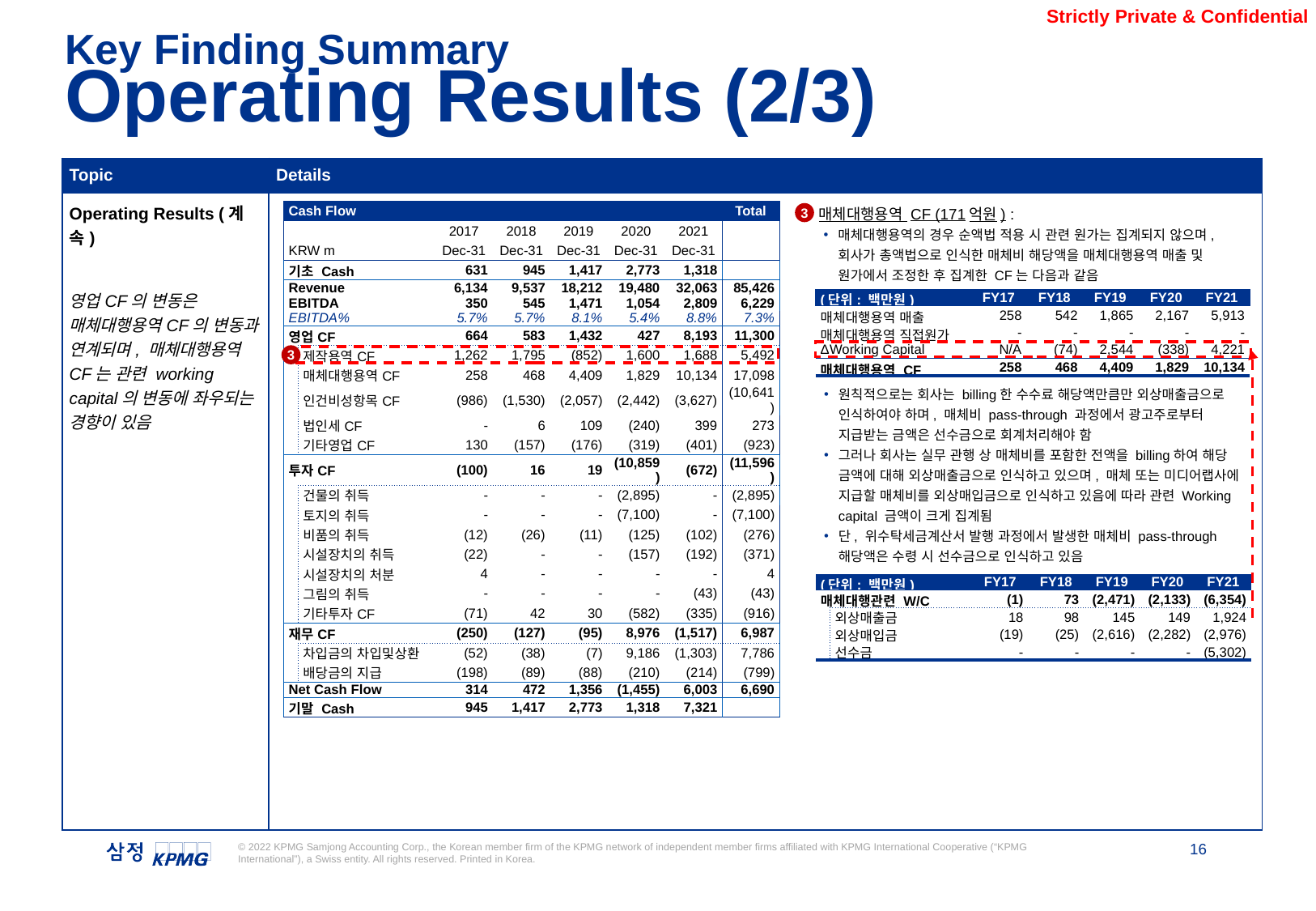

Key Finding Summary
Operating Results (2/3)
| Topic | Details |
| --- | --- |
| Operating Results (계속) 영업CF의 변동은 매체대행용역CF의 변동과 연계되며, 매체대행용역CF는 관련 working capital의 변동에 좌우되는 경향이 있음 |  |
| Cash Flow |  |  |  |  |  |  |  | Total |
| --- | --- | --- | --- | --- | --- | --- | --- | --- |
|  |  |  | 2017 | 2018 | 2019 | 2020 | 2021 |  |
| KRW m |  |  | Dec-31 | Dec-31 | Dec-31 | Dec-31 | Dec-31 |  |
| 기초 Cash |  |  | 631 | 945 | 1,417 | 2,773 | 1,318 |  |
| Revenue |  |  | 6,134 | 9,537 | 18,212 | 19,480 | 32,063 | 85,426 |
| EBITDA |  |  | 350 | 545 | 1,471 | 1,054 | 2,809 | 6,229 |
| EBITDA% |  |  | 5.7% | 5.7% | 8.1% | 5.4% | 8.8% | 7.3% |
| 영업CF |  |  | 664 | 583 | 1,432 | 427 | 8,193 | 11,300 |
|  | 제작용역CF |  | 1,262 | 1,795 | (852) | 1,600 | 1,688 | 5,492 |
|  | 매체대행용역CF |  | 258 | 468 | 4,409 | 1,829 | 10,134 | 17,098 |
|  | 인건비성항목CF |  | (986) | (1,530) | (2,057) | (2,442) | (3,627) | (10,641) |
|  | 법인세CF |  | - | 6 | 109 | (240) | 399 | 273 |
|  | 기타영업CF |  | 130 | (157) | (176) | (319) | (401) | (923) |
| 투자CF |  |  | (100) | 16 | 19 | (10,859) | (672) | (11,596) |
|  | 건물의 취득 |  | - | - | - | (2,895) | - | (2,895) |
|  | 토지의 취득 |  | - | - | - | (7,100) | - | (7,100) |
|  | 비품의 취득 |  | (12) | (26) | (11) | (125) | (102) | (276) |
|  | 시설장치의 취득 |  | (22) | - | - | (157) | (192) | (371) |
|  | 시설장치의 처분 |  | 4 | - | - | - | - | 4 |
|  | 그림의 취득 |  | - | - | - | - | (43) | (43) |
|  | 기타투자CF |  | (71) | 42 | 30 | (582) | (335) | (916) |
| 재무CF |  |  | (250) | (127) | (95) | 8,976 | (1,517) | 6,987 |
|  | 차입금의 차입및상환 |  | (52) | (38) | (7) | 9,186 | (1,303) | 7,786 |
|  | 배당금의 지급 |  | (198) | (89) | (88) | (210) | (214) | (799) |
| Net Cash Flow |  |  | 314 | 472 | 1,356 | (1,455) | 6,003 | 6,690 |
| 기말 Cash |  |  | 945 | 1,417 | 2,773 | 1,318 | 7,321 |  |
매체대행용역 CF (171억원) :
매체대행용역의 경우 순액법 적용 시 관련 원가는 집계되지 않으며, 회사가 총액법으로 인식한 매체비 해당액을 매체대행용역 매출 및 원가에서 조정한 후 집계한 CF는 다음과 같음
3
| (단위: 백만원) | FY17 | FY18 | FY19 | FY20 | FY21 |
| --- | --- | --- | --- | --- | --- |
| 매체대행용역 매출 | 258 | 542 | 1,865 | 2,167 | 5,913 |
| 매체대행용역 직접원가 | - | - | - | - | - |
| ΔWorking Capital | N/A | (74) | 2,544 | (338) | 4,221 |
| 매체대행용역 CF | 258 | 468 | 4,409 | 1,829 | 10,134 |

3

원칙적으로는 회사는 billing한 수수료 해당액만큼만 외상매출금으로 인식하여야 하며, 매체비 pass-through 과정에서 광고주로부터 지급받는 금액은 선수금으로 회계처리해야 함
그러나 회사는 실무 관행 상 매체비를 포함한 전액을 billing하여 해당 금액에 대해 외상매출금으로 인식하고 있으며, 매체 또는 미디어랩사에 지급할 매체비를 외상매입금으로 인식하고 있음에 따라 관련 Working capital 금액이 크게 집계됨
단, 위수탁세금계산서 발행 과정에서 발생한 매체비 pass-through 해당액은 수령 시 선수금으로 인식하고 있음

| (단위: 백만원) |  | FY17 | FY18 | FY19 | FY20 | FY21 |
| --- | --- | --- | --- | --- | --- | --- |
| 매체대행관련 W/C |  | (1) | 73 | (2,471) | (2,133) | (6,354) |
|  | 외상매출금 | 18 | 98 | 145 | 149 | 1,924 |
|  | 외상매입금 | (19) | (25) | (2,616) | (2,282) | (2,976) |
|  | 선수금 | - | - | - | - | (5,302) |